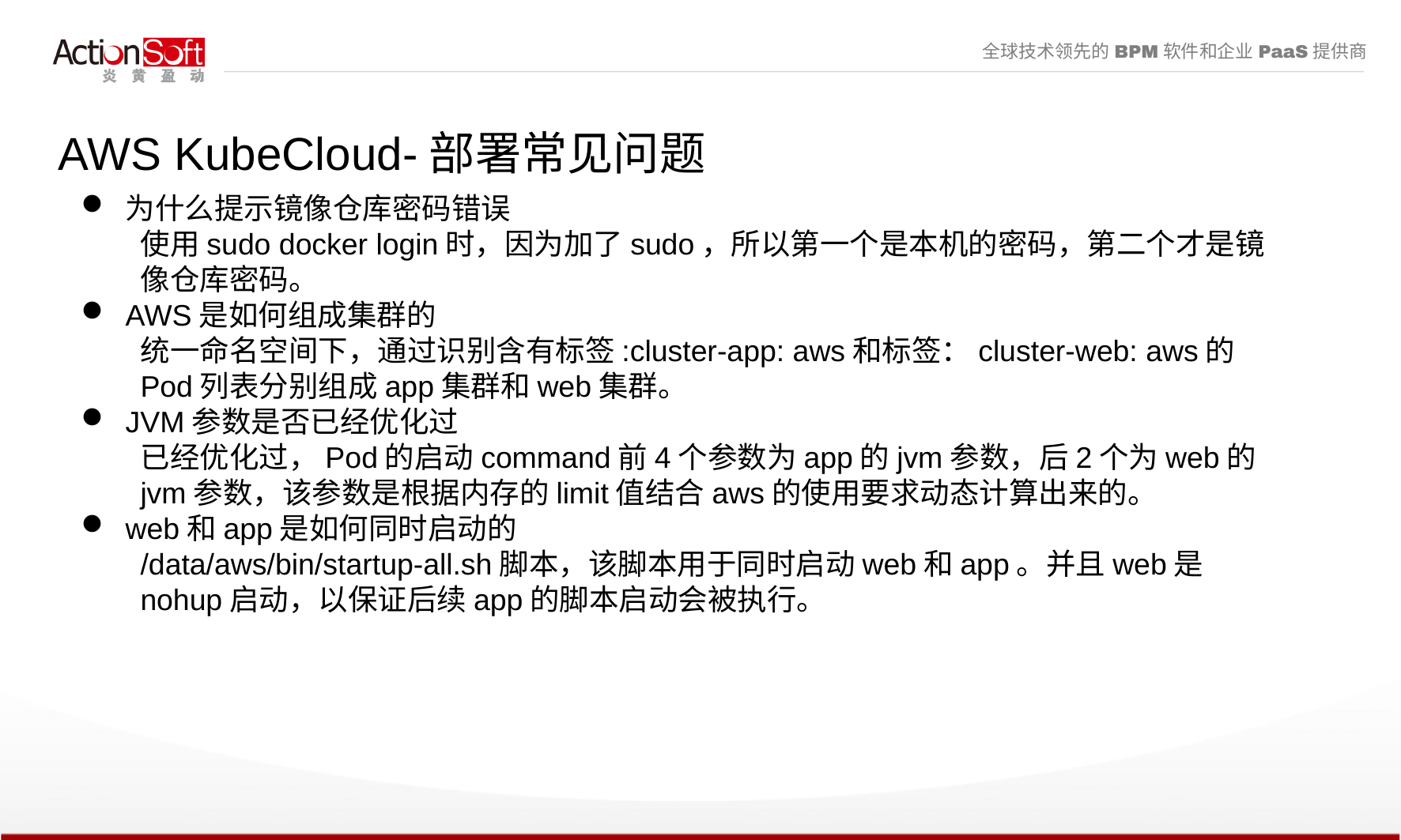

# AWS KubeCloud-部署常见问题
为什么提示镜像仓库密码错误
使用sudo docker login时，因为加了sudo，所以第一个是本机的密码，第二个才是镜像仓库密码。
AWS是如何组成集群的
统一命名空间下，通过识别含有标签:cluster-app: aws和标签：cluster-web: aws的Pod列表分别组成app集群和web集群。
JVM参数是否已经优化过
已经优化过，Pod的启动command前4个参数为app的jvm参数，后2个为web的jvm参数，该参数是根据内存的limit值结合aws的使用要求动态计算出来的。
web和app是如何同时启动的
/data/aws/bin/startup-all.sh脚本，该脚本用于同时启动web和app。并且web是nohup启动，以保证后续app的脚本启动会被执行。
35